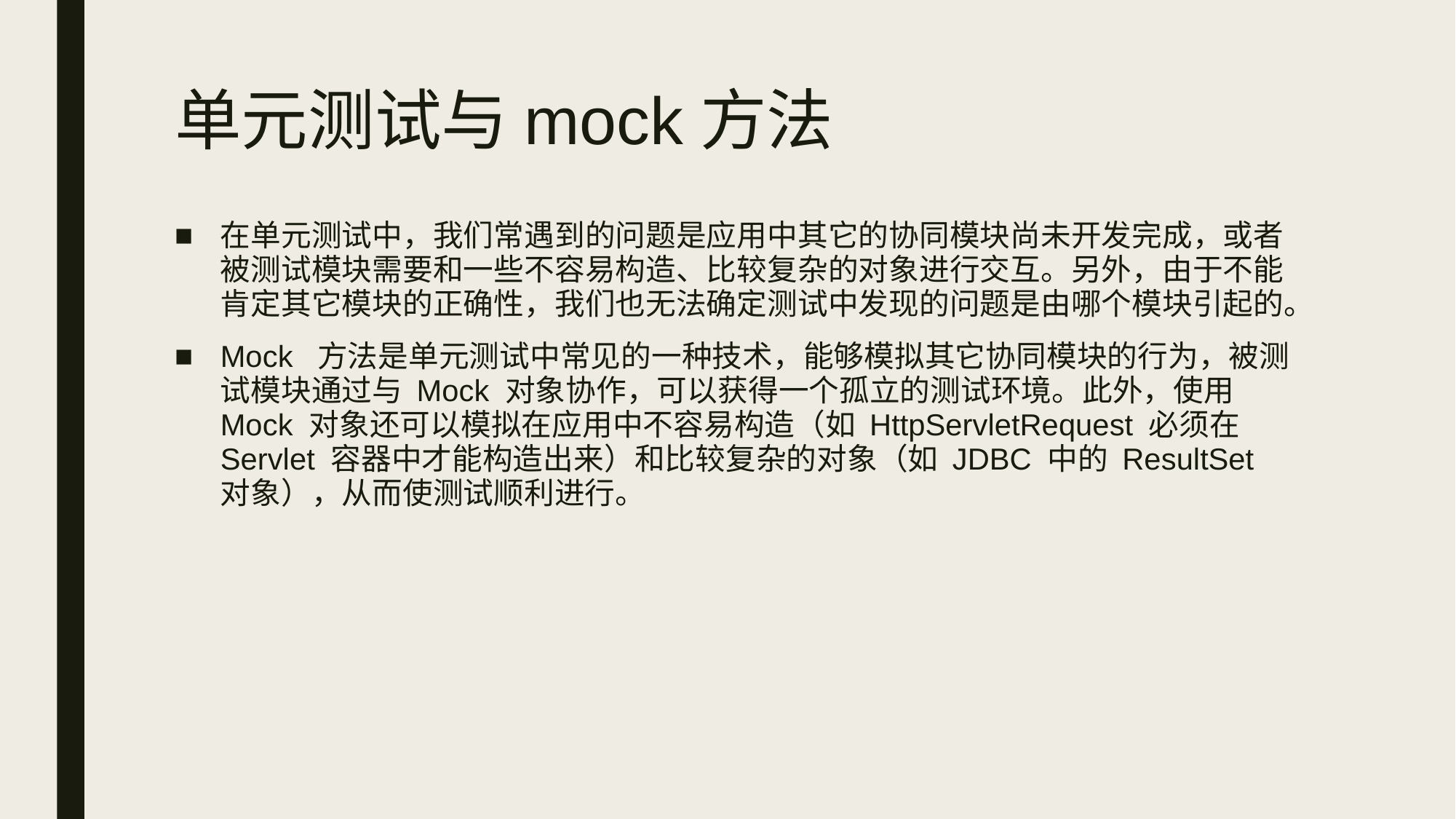

# 单元测试与mock方法
在单元测试中，我们常遇到的问题是应用中其它的协同模块尚未开发完成，或者被测试模块需要和一些不容易构造、比较复杂的对象进行交互。另外，由于不能肯定其它模块的正确性，我们也无法确定测试中发现的问题是由哪个模块引起的。
Mock  方法是单元测试中常见的一种技术，能够模拟其它协同模块的行为，被测试模块通过与 Mock 对象协作，可以获得一个孤立的测试环境。此外，使用 Mock 对象还可以模拟在应用中不容易构造（如 HttpServletRequest 必须在 Servlet 容器中才能构造出来）和比较复杂的对象（如 JDBC 中的 ResultSet 对象），从而使测试顺利进行。